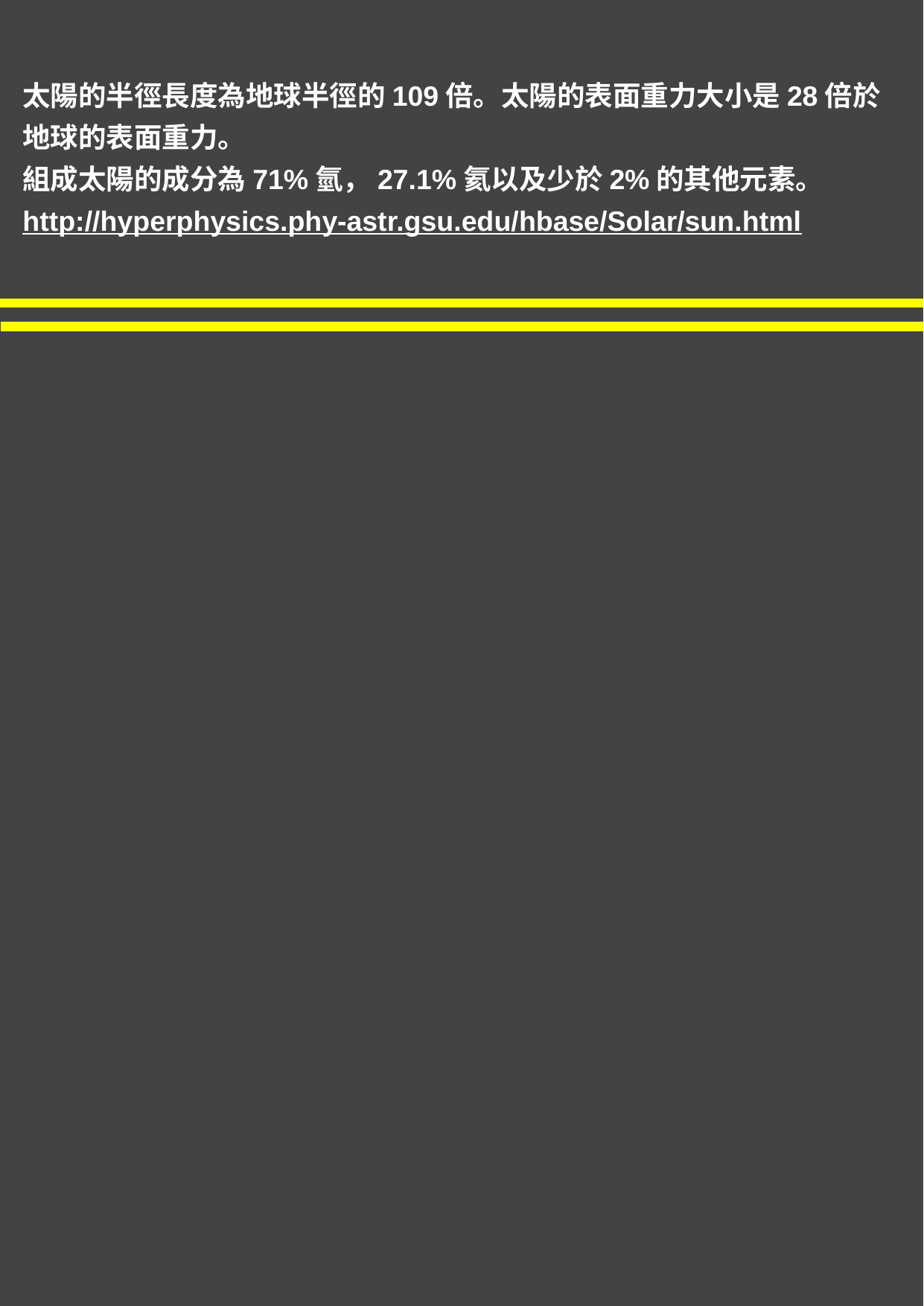

太陽的半徑長度為地球半徑的109倍。太陽的表面重力大小是28倍於地球的表面重力。
組成太陽的成分為71%氫，27.1%氦以及少於2%的其他元素。
http://hyperphysics.phy-astr.gsu.edu/hbase/Solar/sun.html